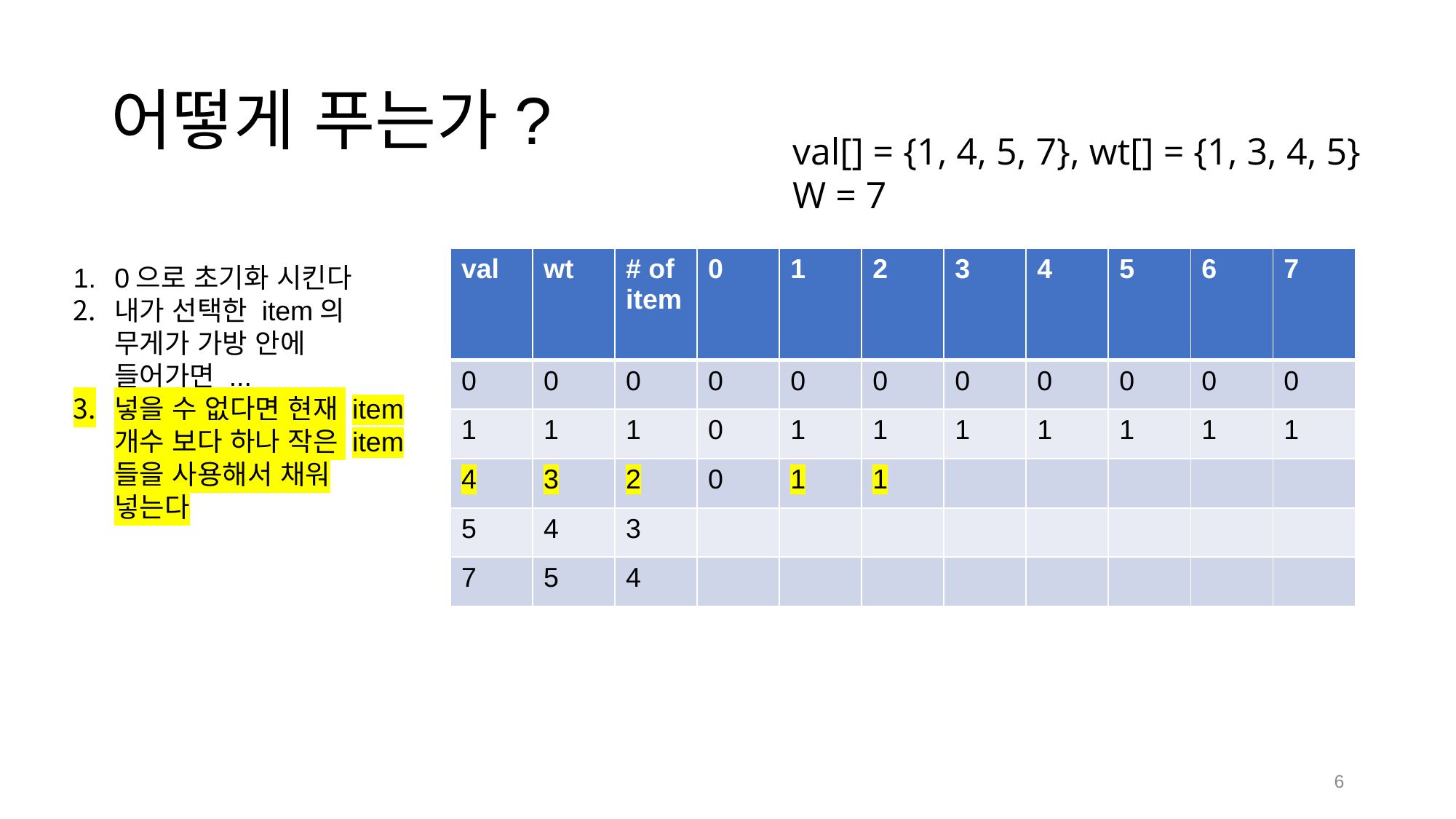

# 어떻게 푸는가?
val[] = {1, 4, 5, 7}, wt[] = {1, 3, 4, 5}
W = 7
| val | wt | # of item | 0 | 1 | 2 | 3 | 4 | 5 | 6 | 7 |
| --- | --- | --- | --- | --- | --- | --- | --- | --- | --- | --- |
| 0 | 0 | 0 | 0 | 0 | 0 | 0 | 0 | 0 | 0 | 0 |
| 1 | 1 | 1 | 0 | 1 | 1 | 1 | 1 | 1 | 1 | 1 |
| 4 | 3 | 2 | 0 | 1 | 1 |  |  |  |  |  |
| 5 | 4 | 3 |  |  |  |  |  |  |  |  |
| 7 | 5 | 4 |  |  |  |  |  |  |  |  |
0으로 초기화 시킨다
내가 선택한 item의 무게가 가방 안에 들어가면 ...
넣을 수 없다면 현재 item 개수 보다 하나 작은 item 들을 사용해서 채워 넣는다

6